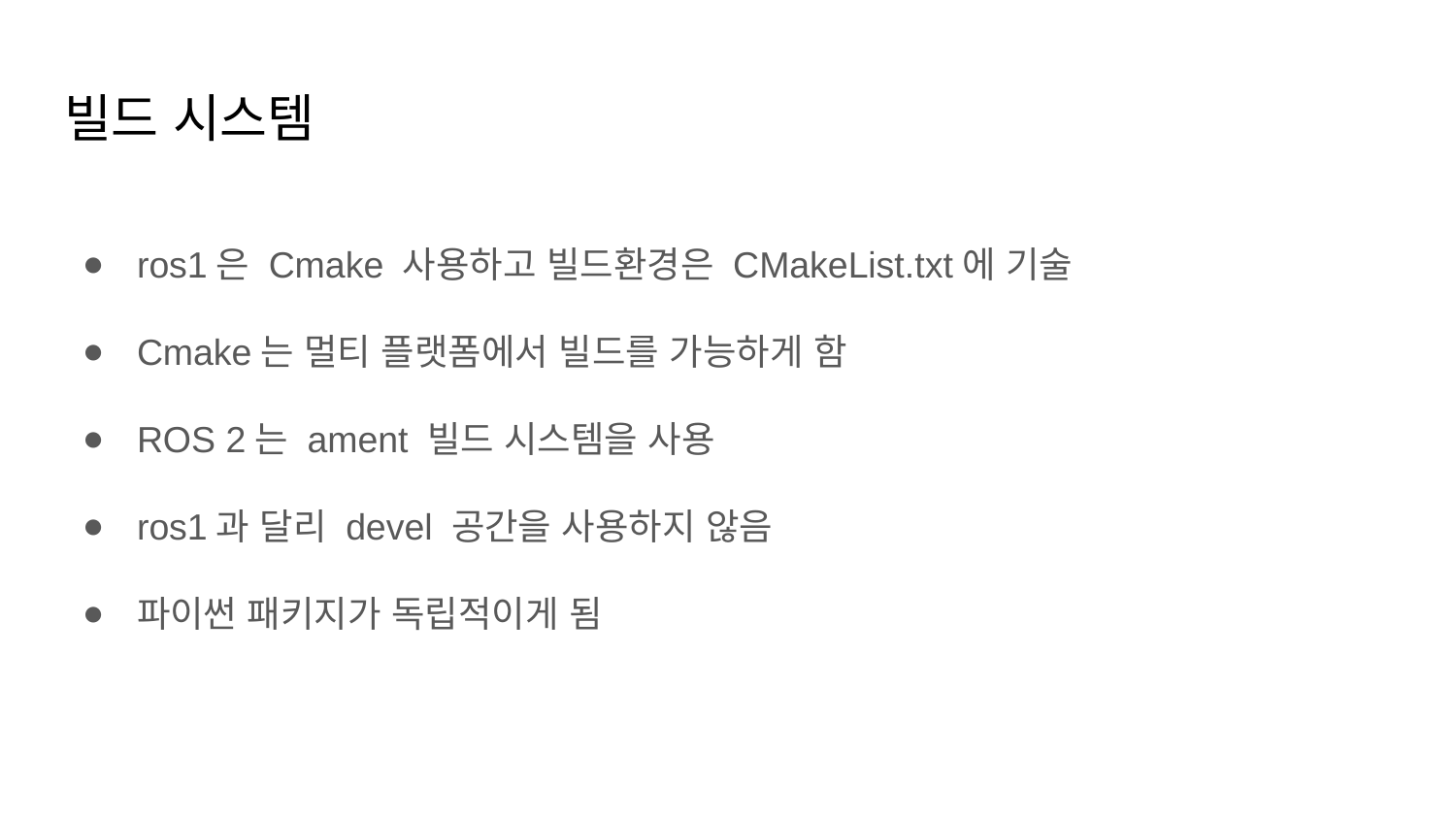

# 빌드 시스템
ros1은 Cmake 사용하고 빌드환경은 CMakeList.txt에 기술
Cmake는 멀티 플랫폼에서 빌드를 가능하게 함
ROS 2는 ament 빌드 시스템을 사용
ros1과 달리 devel 공간을 사용하지 않음
파이썬 패키지가 독립적이게 됨